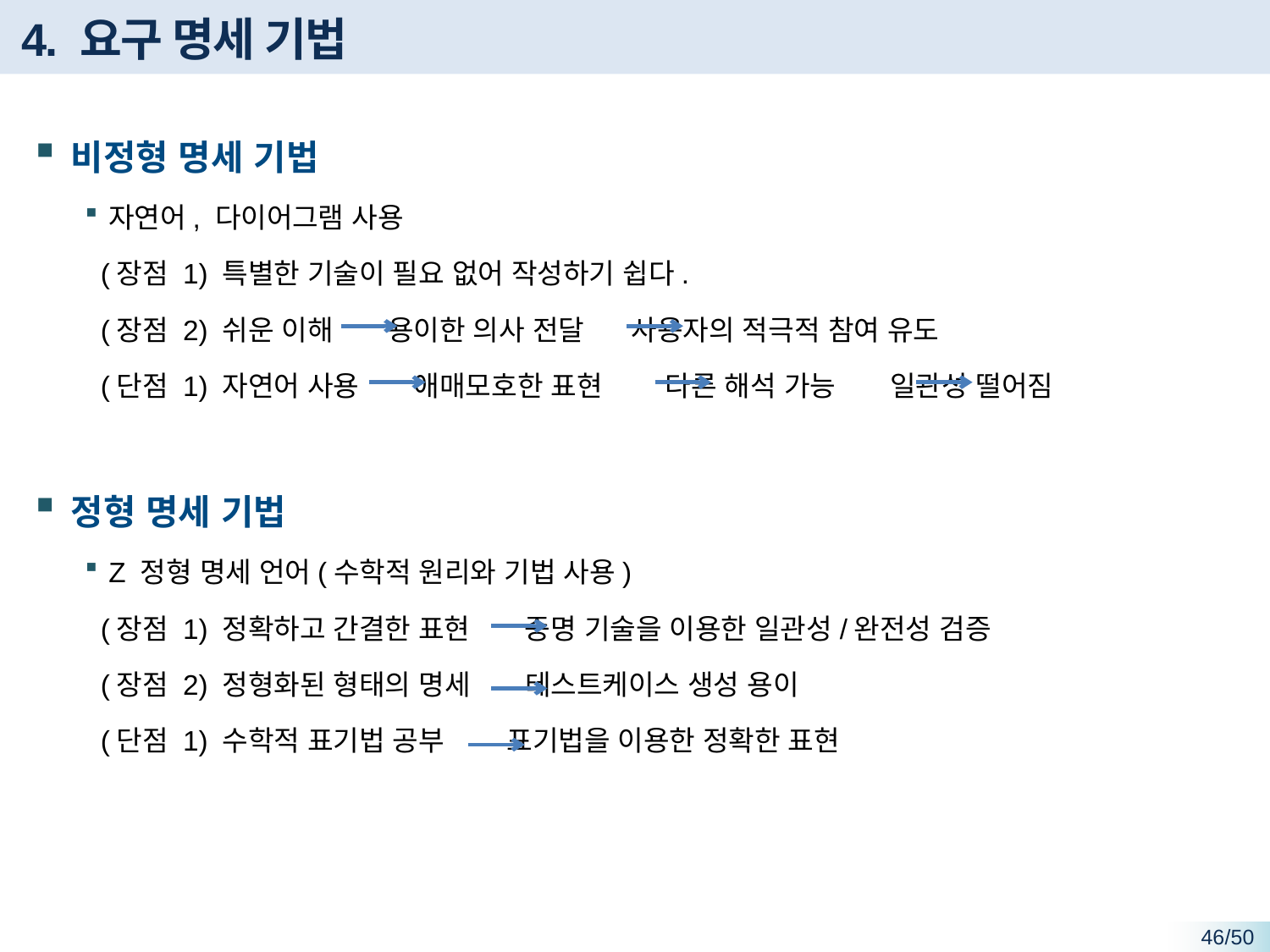

# 4. 요구 명세 기법
비정형 명세 기법
자연어, 다이어그램 사용
  (장점 1) 특별한 기술이 필요 없어 작성하기 쉽다.
  (장점 2) 쉬운 이해       용이한 의사 전달      사용자의 적극적 참여 유도
  (단점 1) 자연어 사용       애매모호한 표현        다른 해석 가능       일관성 떨어짐

정형 명세 기법
Z 정형 명세 언어(수학적 원리와 기법 사용)
  (장점 1) 정확하고 간결한 표현       증명 기술을 이용한 일관성/완전성 검증
  (장점 2) 정형화된 형태의 명세       테스트케이스 생성 용이
  (단점 1) 수학적 표기법 공부        표기법을 이용한 정확한 표현